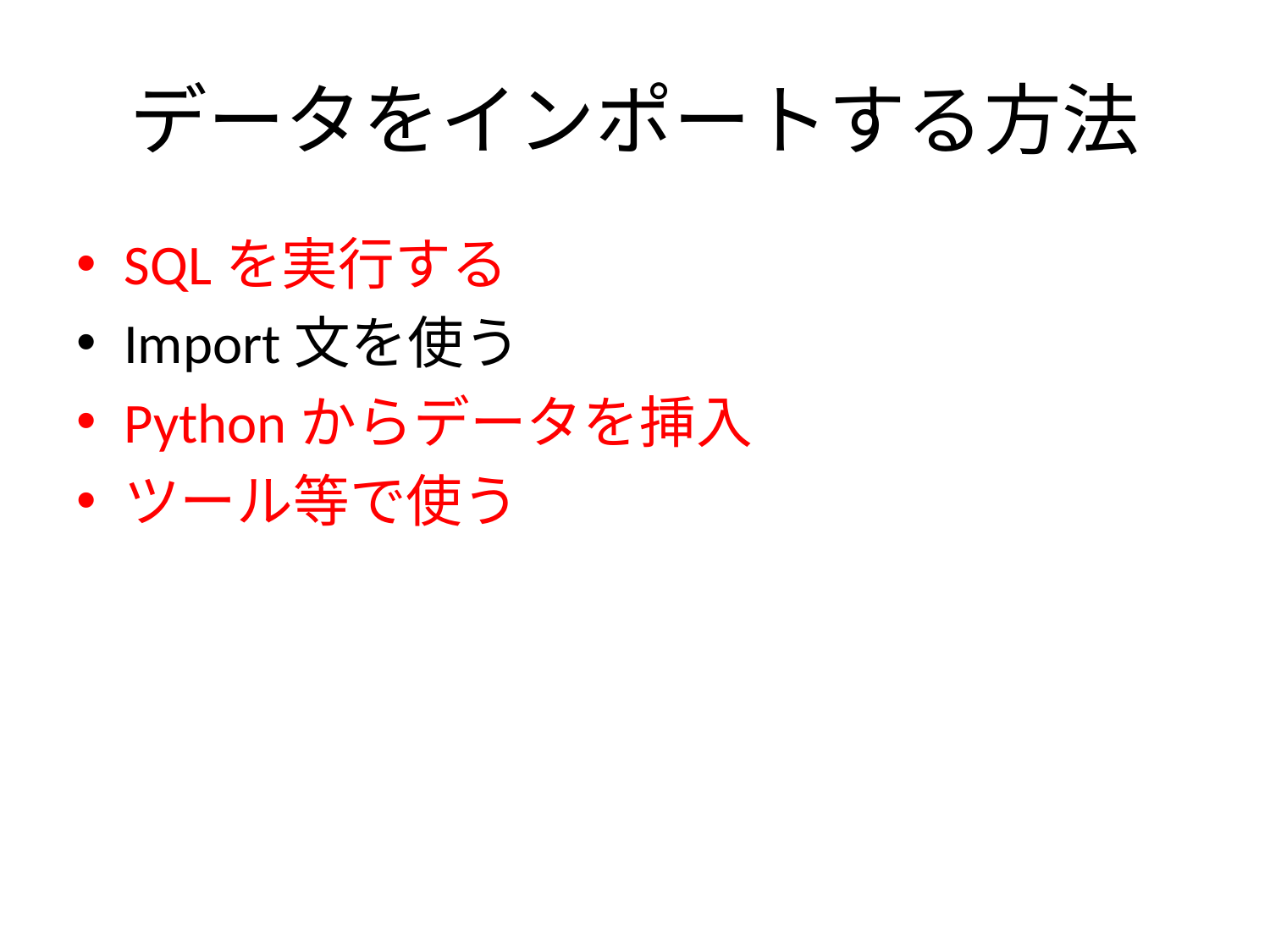

# データをインポートする方法
SQLを実行する
Import文を使う
Pythonからデータを挿入
ツール等で使う